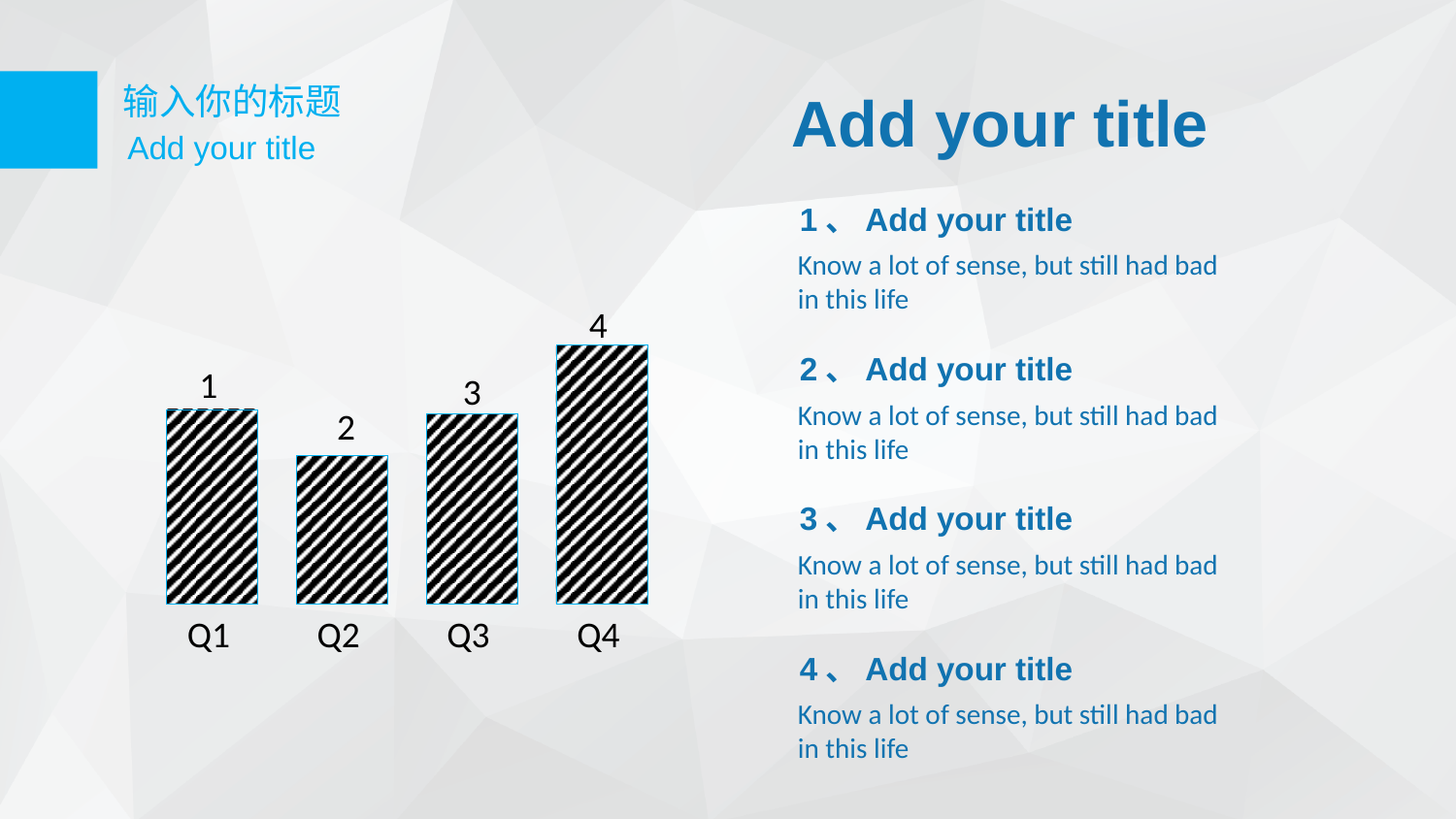

输入你的标题
Add your title
Add your title
1、Add your title
Know a lot of sense, but still had bad in this life
4
2、Add your title
Know a lot of sense, but still had bad in this life

1
3
2

3、Add your title
Know a lot of sense, but still had bad in this life
Q1
Q2
Q3
Q4
4、Add your title
Know a lot of sense, but still had bad in this life